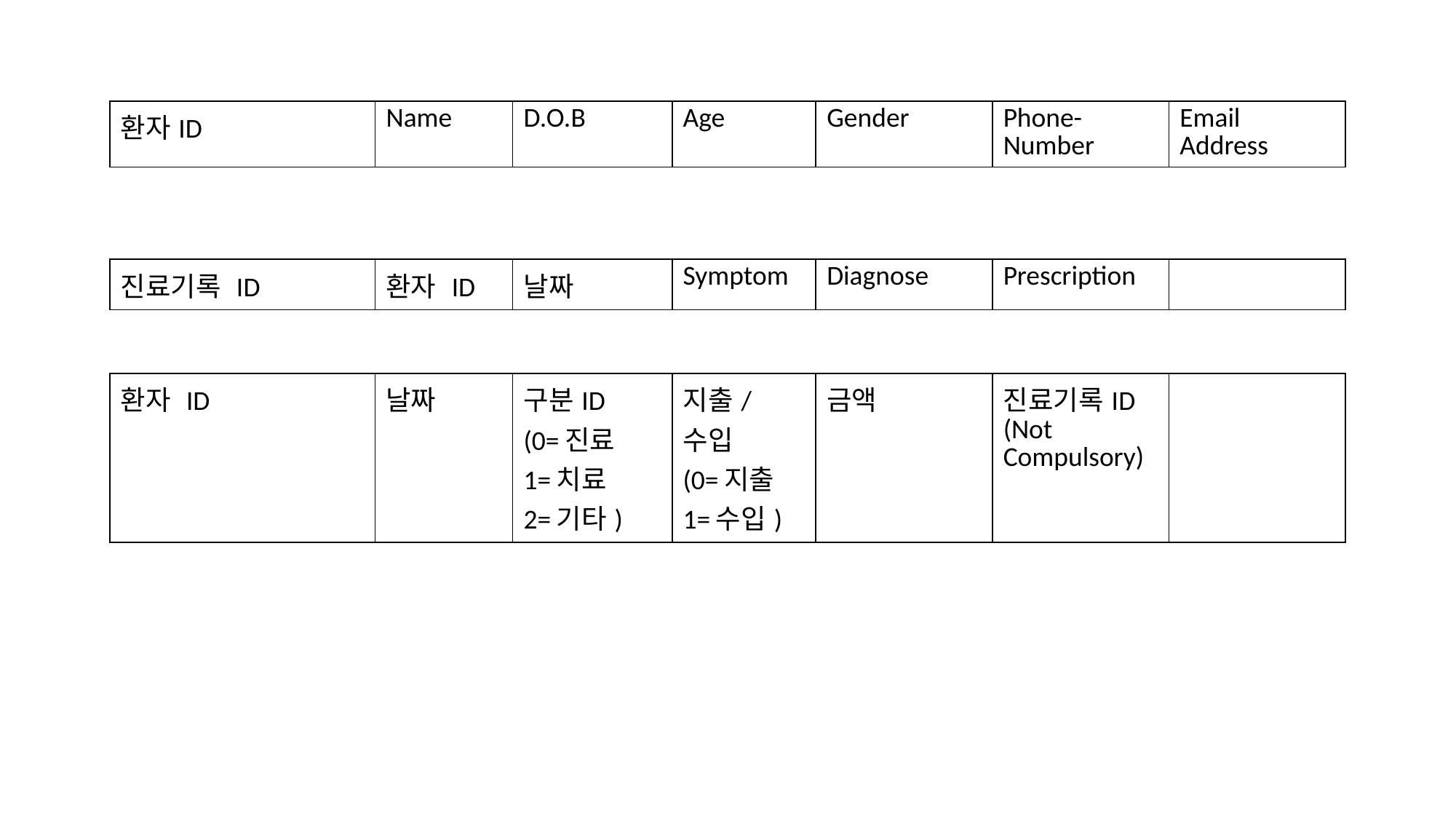

| 환자ID | Name | D.O.B | Age | Gender | Phone-Number | Email Address |
| --- | --- | --- | --- | --- | --- | --- |
| 진료기록 ID | 환자 ID | 날짜 | Symptom | Diagnose | Prescription |  |
| --- | --- | --- | --- | --- | --- | --- |
| 환자 ID | 날짜 | 구분ID (0=진료 1=치료 2=기타) | 지출/수입 (0=지출 1=수입) | 금액 | 진료기록ID (Not Compulsory) |  |
| --- | --- | --- | --- | --- | --- | --- |